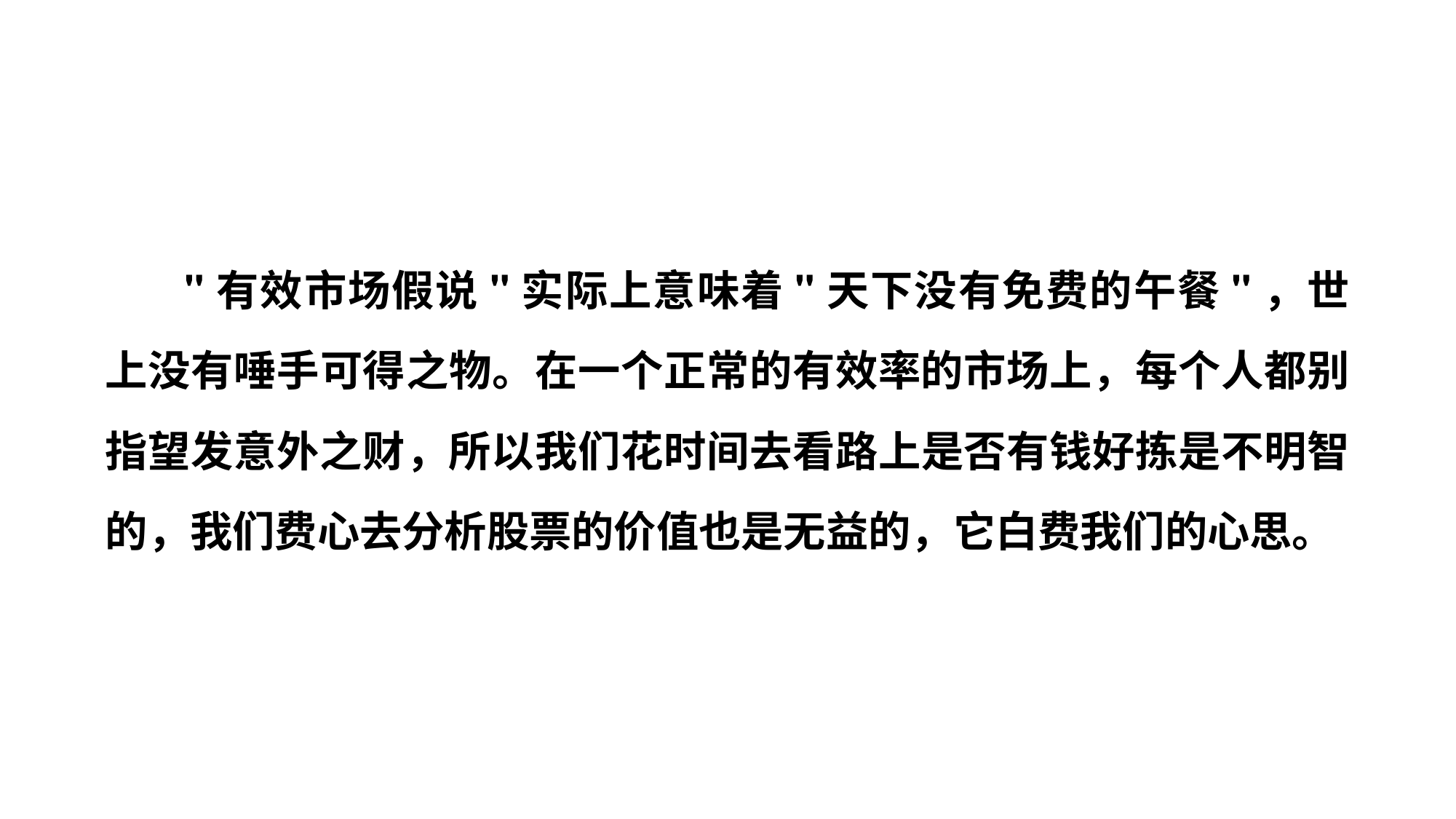

"有效市场假说"实际上意味着"天下没有免费的午餐"，世上没有唾手可得之物。在一个正常的有效率的市场上，每个人都别指望发意外之财，所以我们花时间去看路上是否有钱好拣是不明智的，我们费心去分析股票的价值也是无益的，它白费我们的心思。